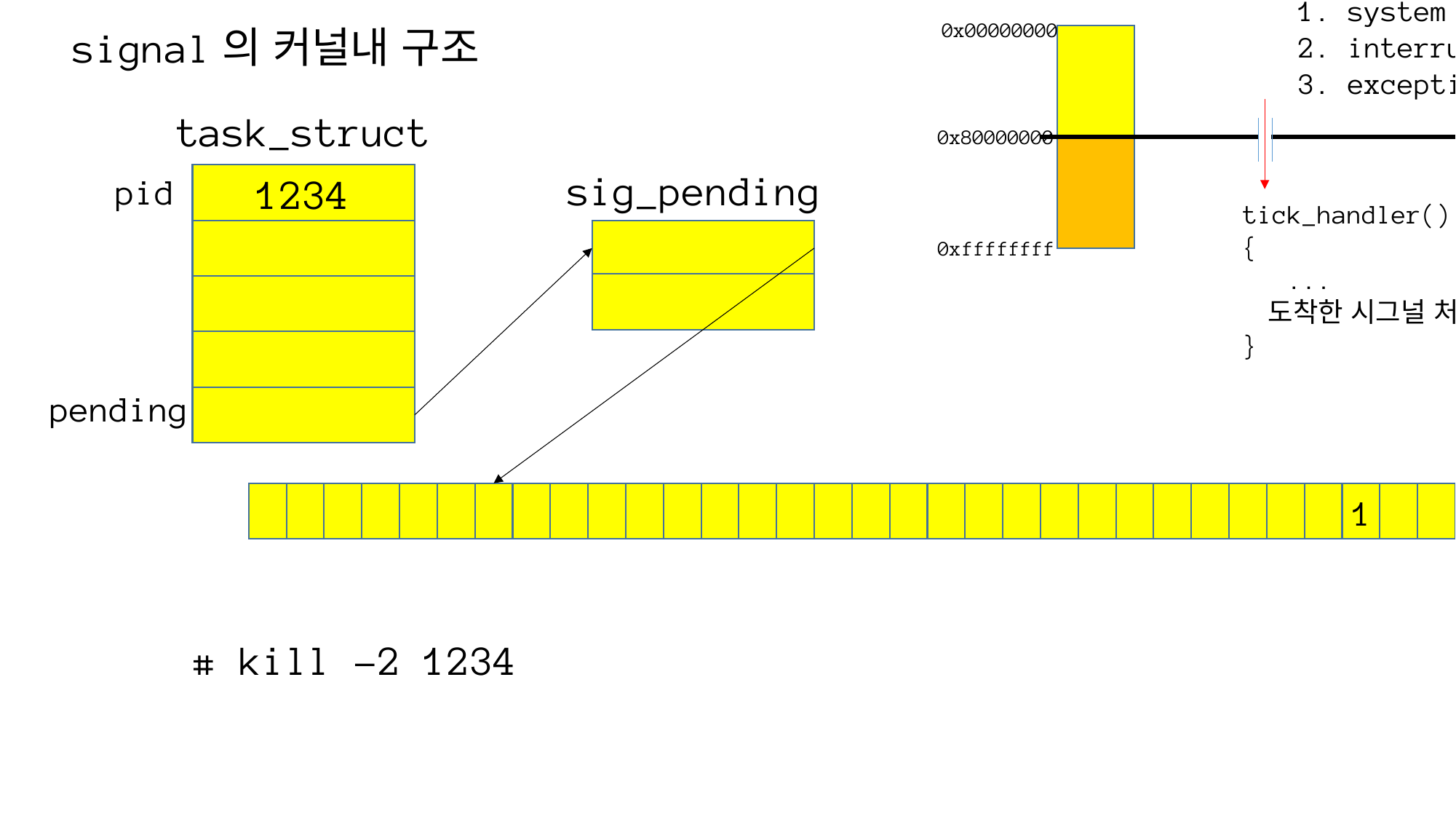

1. system call
2. interrupt
3. exception
0x00000000
signal의 커널내 구조

task_struct
0x80000000

sig_pending
pid
1234
tick_handler()
{
   ...
   도착한 시그널 처리
}

0xffffffff

pending

1

# kill -2 1234